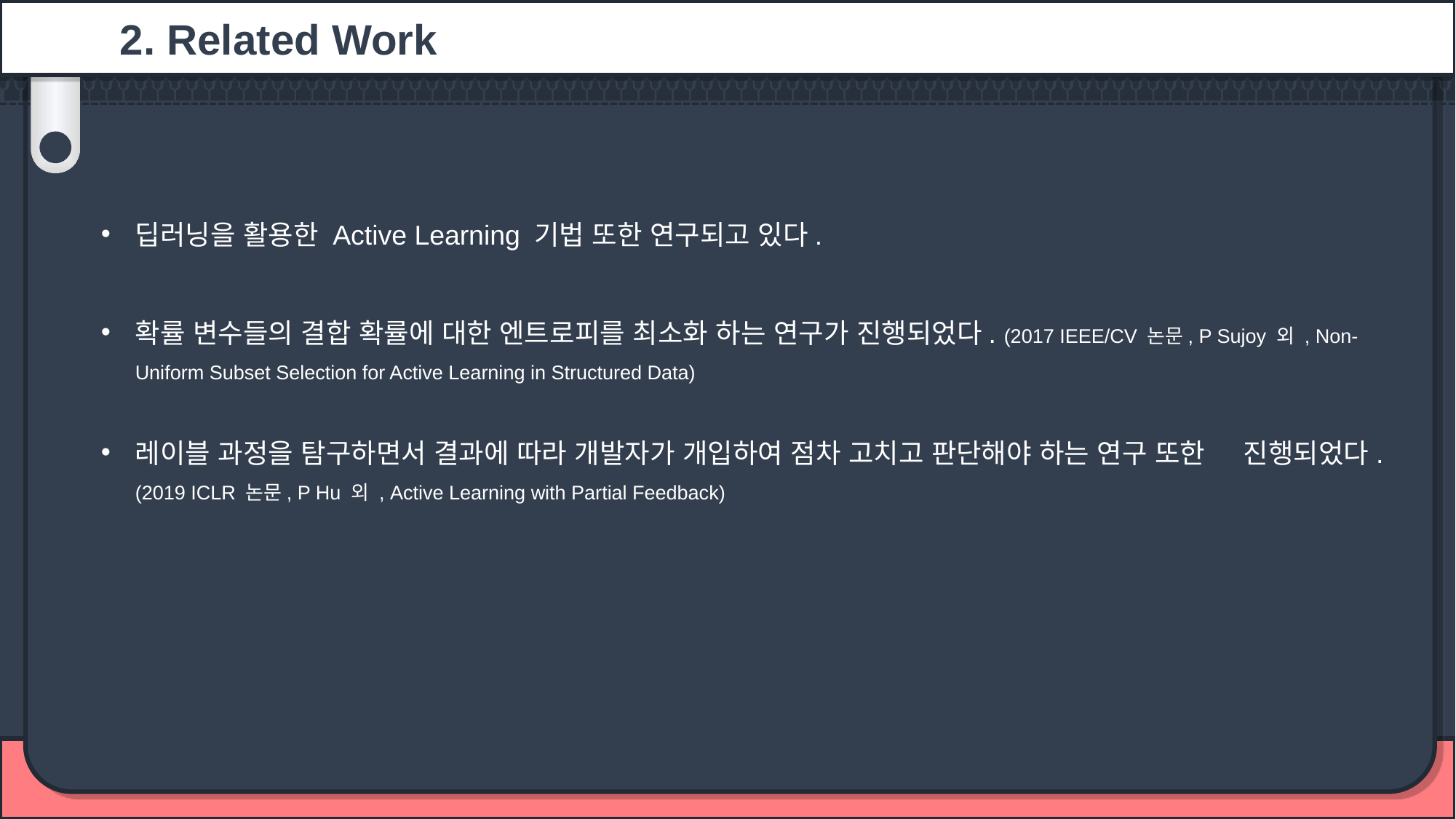

2. Related Work

딥러닝을 활용한 Active Learning 기법 또한 연구되고 있다.

확률 변수들의 결합 확률에 대한 엔트로피를 최소화 하는 연구가 진행되었다. (2017 IEEE/CV 논문, P Sujoy 외 , Non-Uniform Subset Selection for Active Learning in Structured Data)

레이블 과정을 탐구하면서 결과에 따라 개발자가 개입하여 점차 고치고 판단해야 하는 연구 또한     진행되었다.(2019 ICLR 논문, P Hu 외 , Active Learning with Partial Feedback)